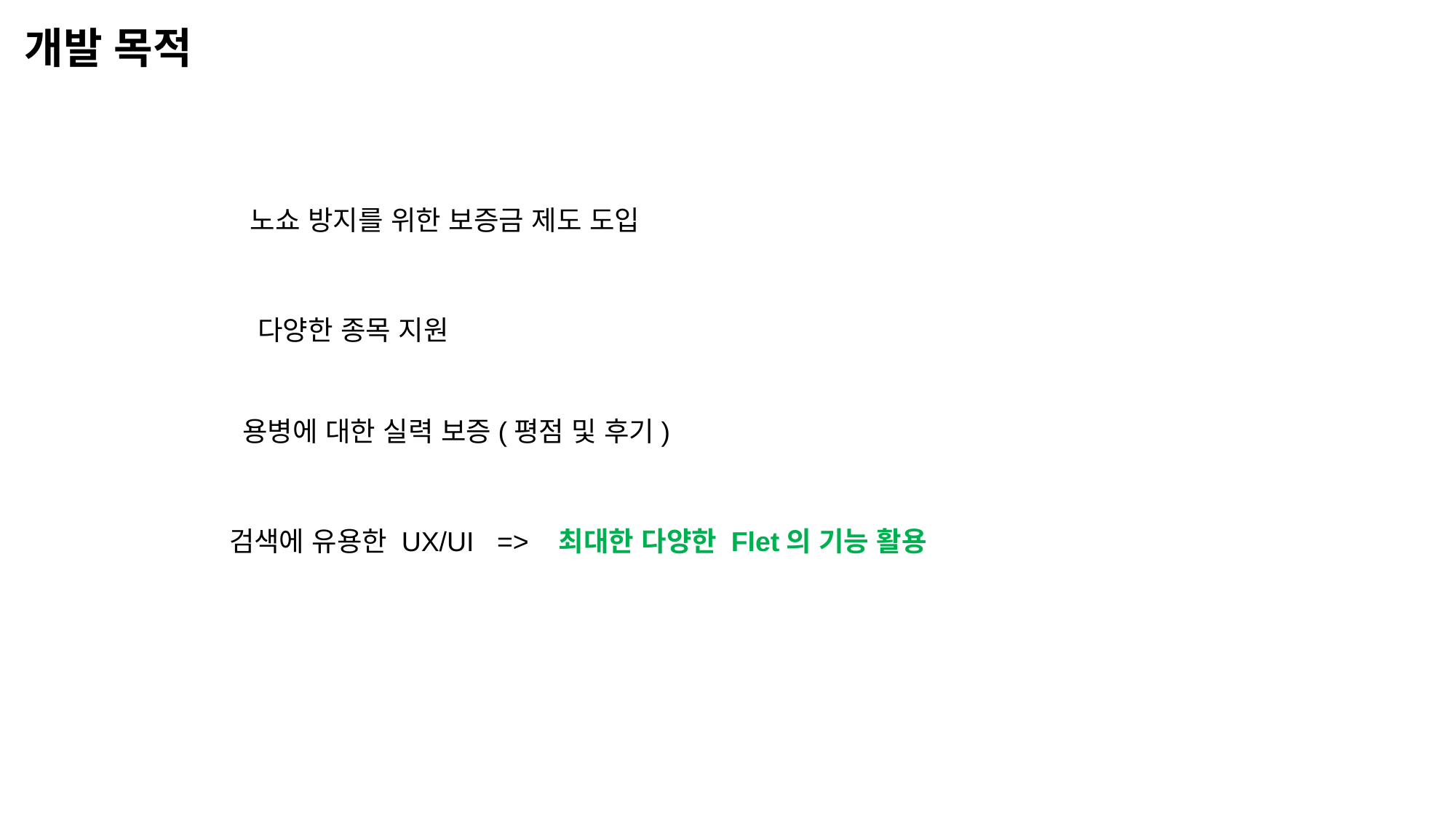

개발 목적
노쇼 방지를 위한 보증금 제도 도입
다양한 종목 지원
용병에 대한 실력 보증(평점 및 후기)
검색에 유용한 UX/UI   =>   최대한 다양한 Flet의 기능 활용